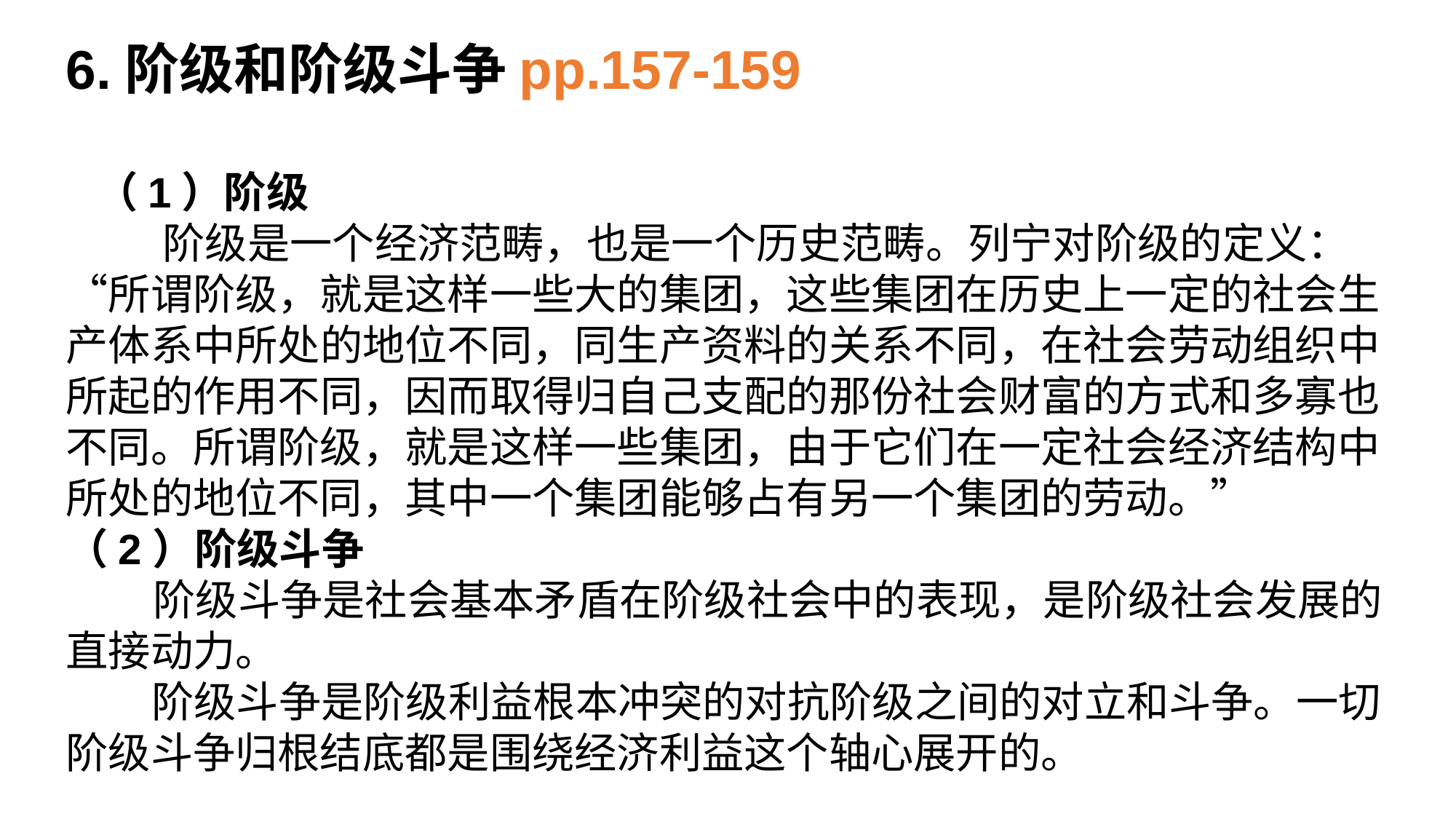

6.阶级和阶级斗争pp.157-159

  （1）阶级
         阶级是一个经济范畴，也是一个历史范畴。列宁对阶级的定义：“所谓阶级，就是这样一些大的集团，这些集团在历史上一定的社会生产体系中所处的地位不同，同生产资料的关系不同，在社会劳动组织中所起的作用不同，因而取得归自己支配的那份社会财富的方式和多寡也不同。所谓阶级，就是这样一些集团，由于它们在一定社会经济结构中所处的地位不同，其中一个集团能够占有另一个集团的劳动。”
（2）阶级斗争
        阶级斗争是社会基本矛盾在阶级社会中的表现，是阶级社会发展的直接动力。
        阶级斗争是阶级利益根本冲突的对抗阶级之间的对立和斗争。一切阶级斗争归根结底都是围绕经济利益这个轴心展开的。